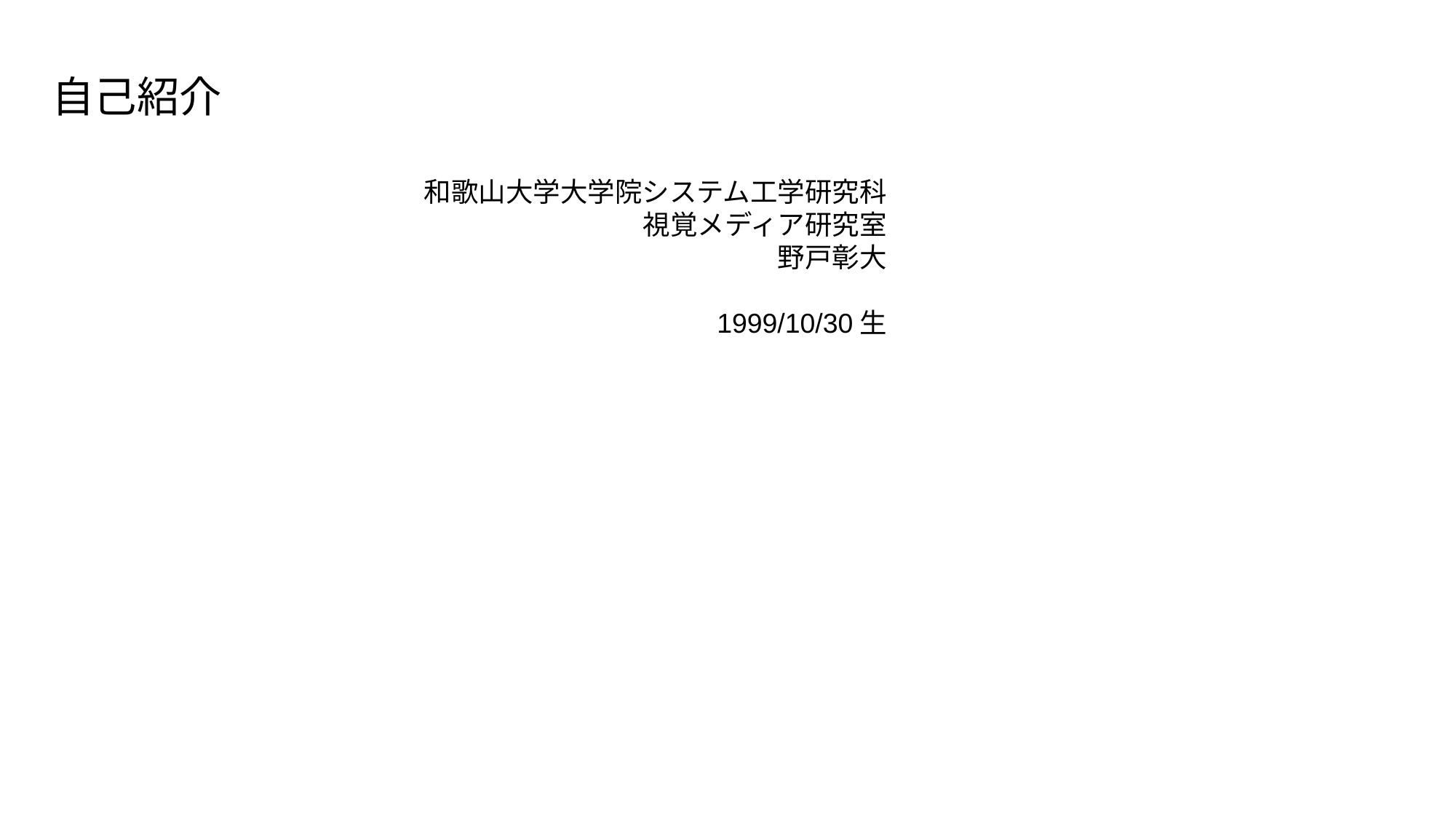

自己紹介
和歌山大学大学院システム工学研究科
視覚メディア研究室
野戸彰大

1999/10/30生